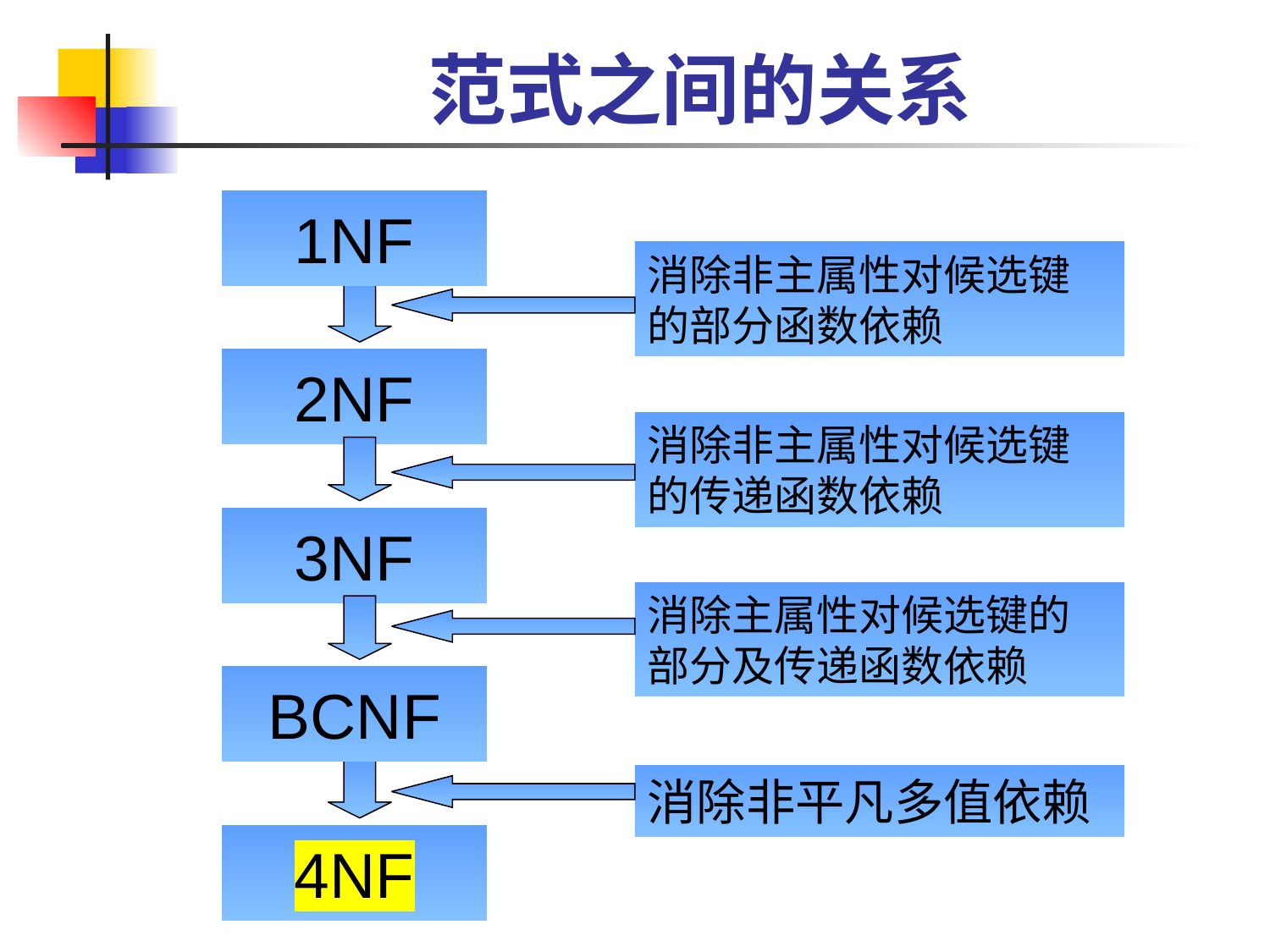

# 范式之间的关系
1NF
消除非主属性对候选键的部分函数依赖

2NF
消除非主属性对候选键的传递函数依赖

3NF
消除主属性对候选键的部分及传递函数依赖

BCNF

消除非平凡多值依赖

4NF